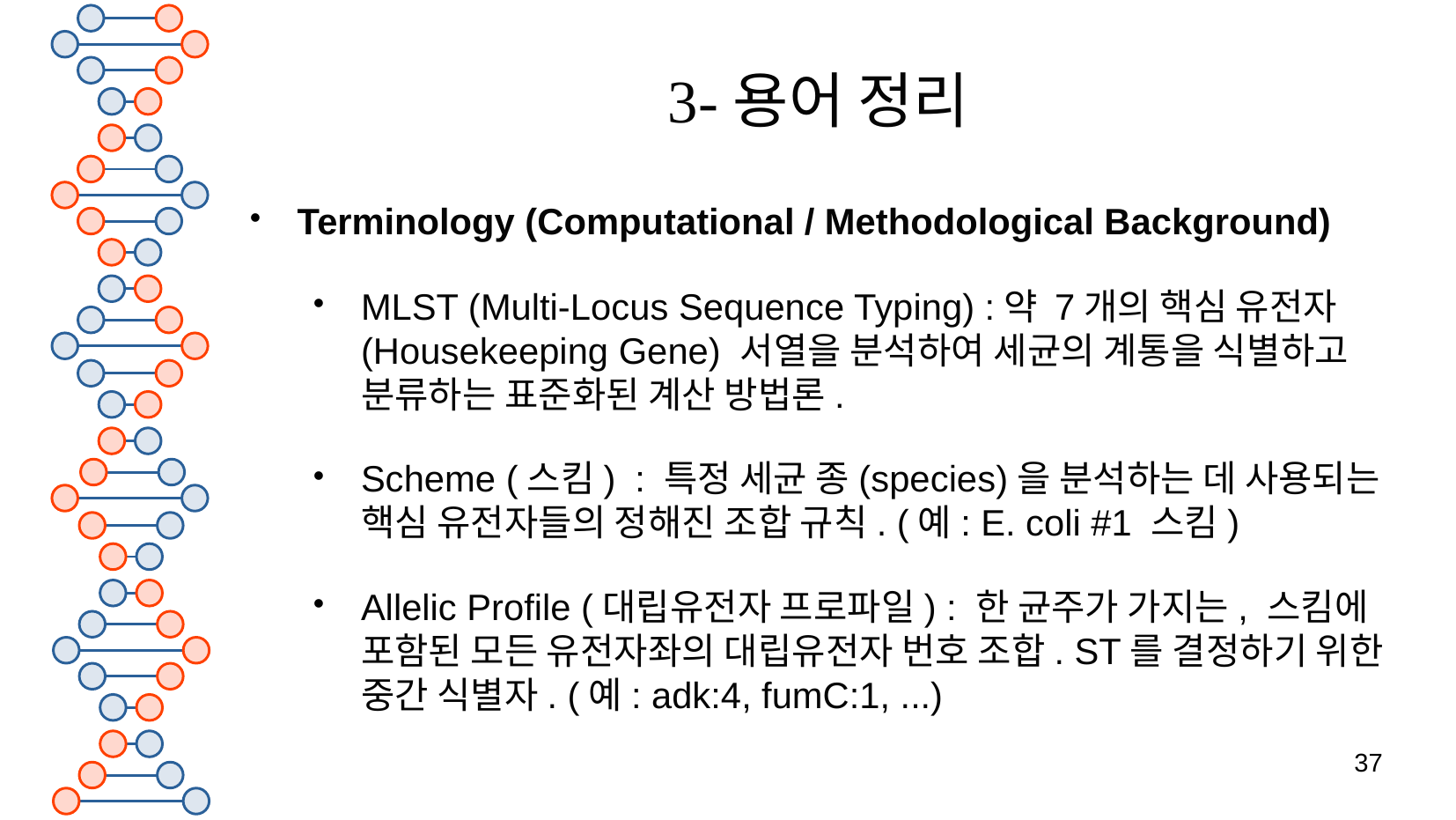

# 3-용어 정리
Terminology (Computational / Methodological Background)
MLST (Multi-Locus Sequence Typing) :약 7개의 핵심 유전자(Housekeeping Gene) 서열을 분석하여 세균의 계통을 식별하고 분류하는 표준화된 계산 방법론.
Scheme (스킴)	 : 특정 세균 종(species)을 분석하는 데 사용되는 핵심 유전자들의 정해진 조합 규칙. (예: E. coli #1 스킴)
Allelic Profile (대립유전자 프로파일) : 한 균주가 가지는, 스킴에 포함된 모든 유전자좌의 대립유전자 번호 조합. ST를 결정하기 위한 중간 식별자. (예: adk:4, fumC:1, ...)
37